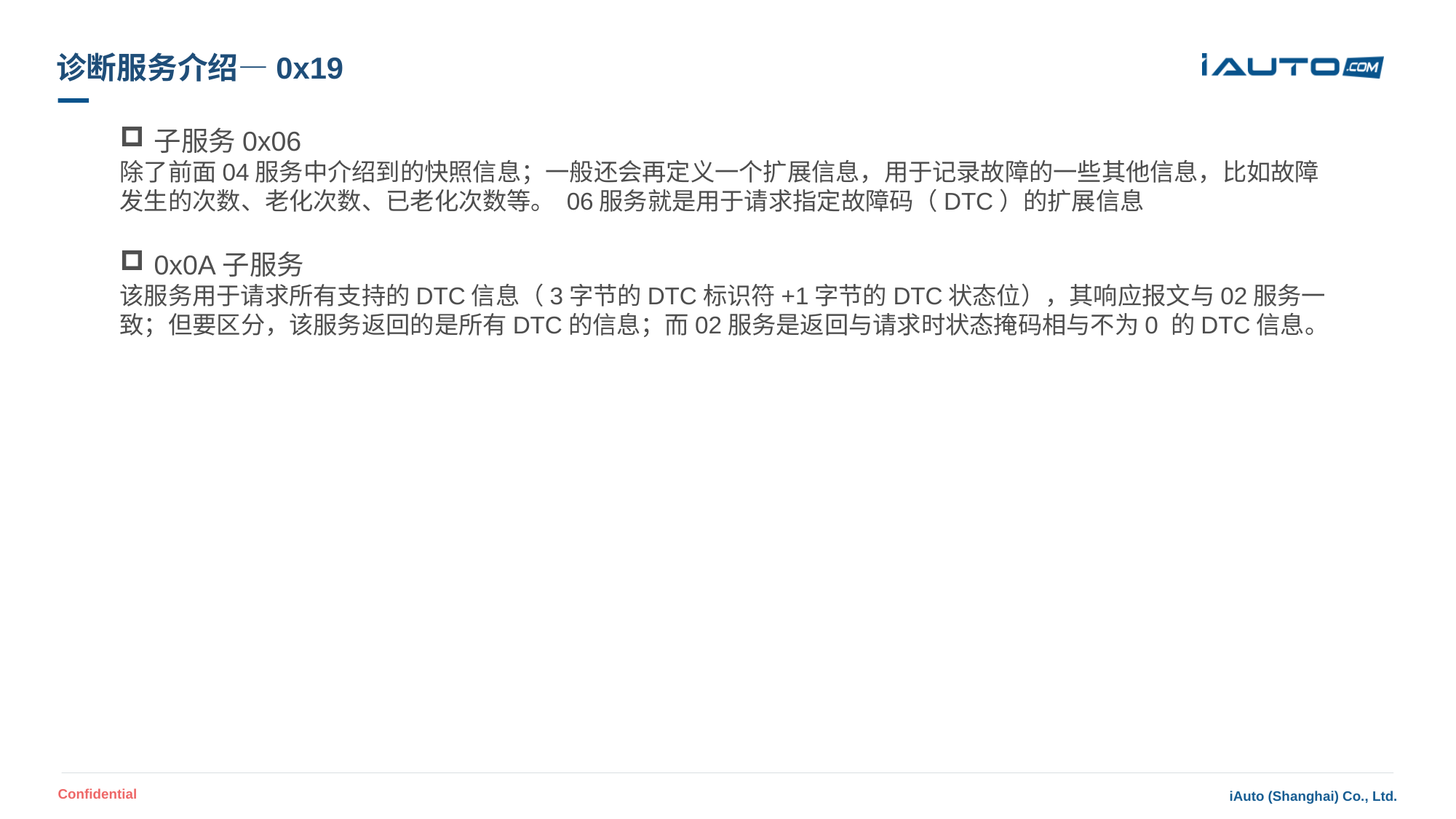

# 诊断服务介绍—0x19
子服务0x06
除了前面04服务中介绍到的快照信息；一般还会再定义一个扩展信息，用于记录故障的一些其他信息，比如故障发生的次数、老化次数、已老化次数等。 06服务就是用于请求指定故障码（DTC）的扩展信息

0x0A子服务
该服务用于请求所有支持的DTC信息（3字节的DTC标识符+1字节的DTC状态位），其响应报文与02服务一致；但要区分，该服务返回的是所有DTC的信息；而02服务是返回与请求时状态掩码相与不为0 的DTC信息。